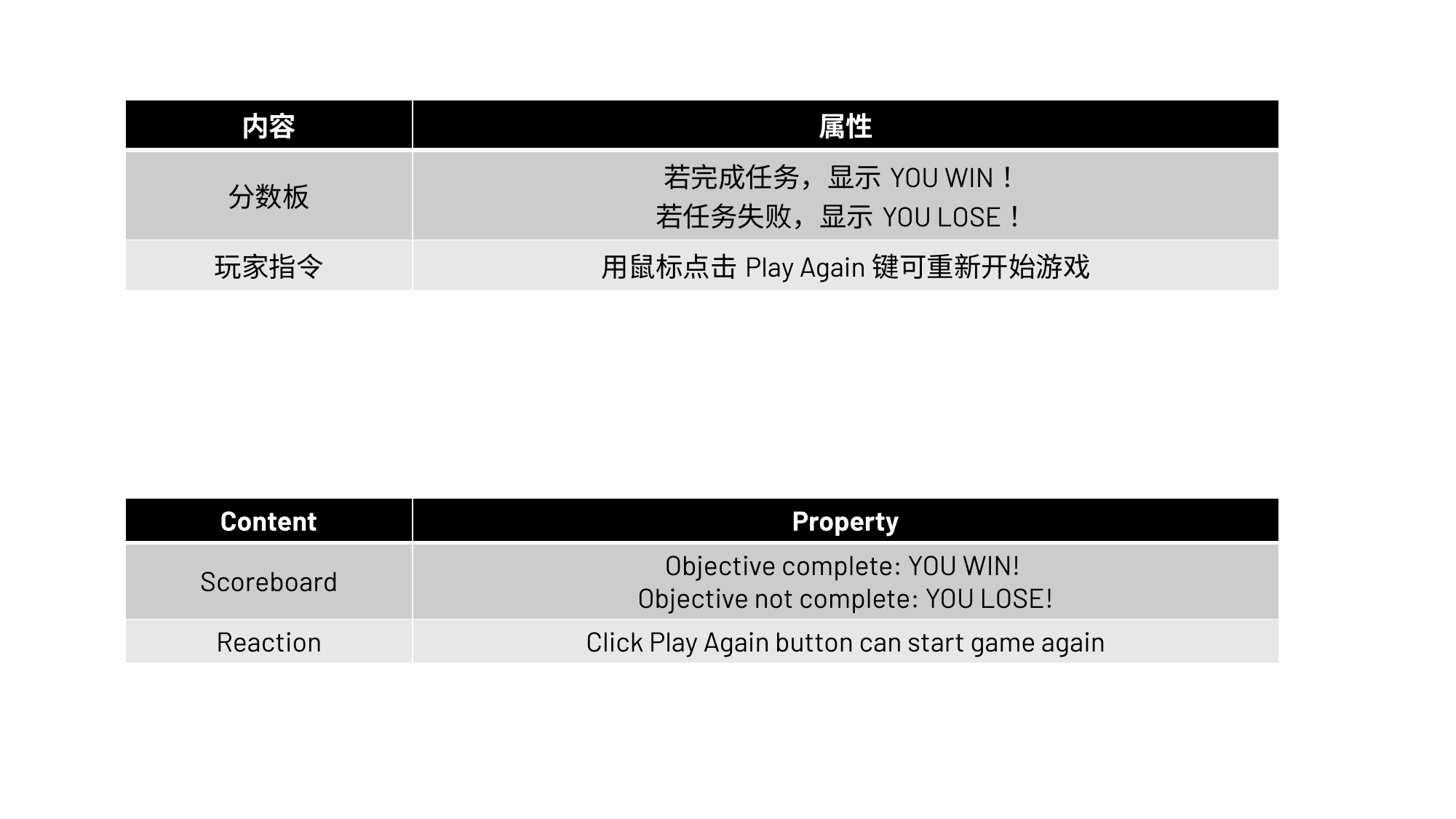

| 内容 | 属性 |
| --- | --- |
| 分数板 | 若完成任务，显示YOU WIN！ 若任务失败，显示YOU LOSE！ |
| 玩家指令 | 用鼠标点击Play Again键可重新开始游戏 |
| Content | Property |
| --- | --- |
| Scoreboard | Objective complete: YOU WIN! Objective not complete: YOU LOSE! |
| Reaction | Click Play Again button can start game again |